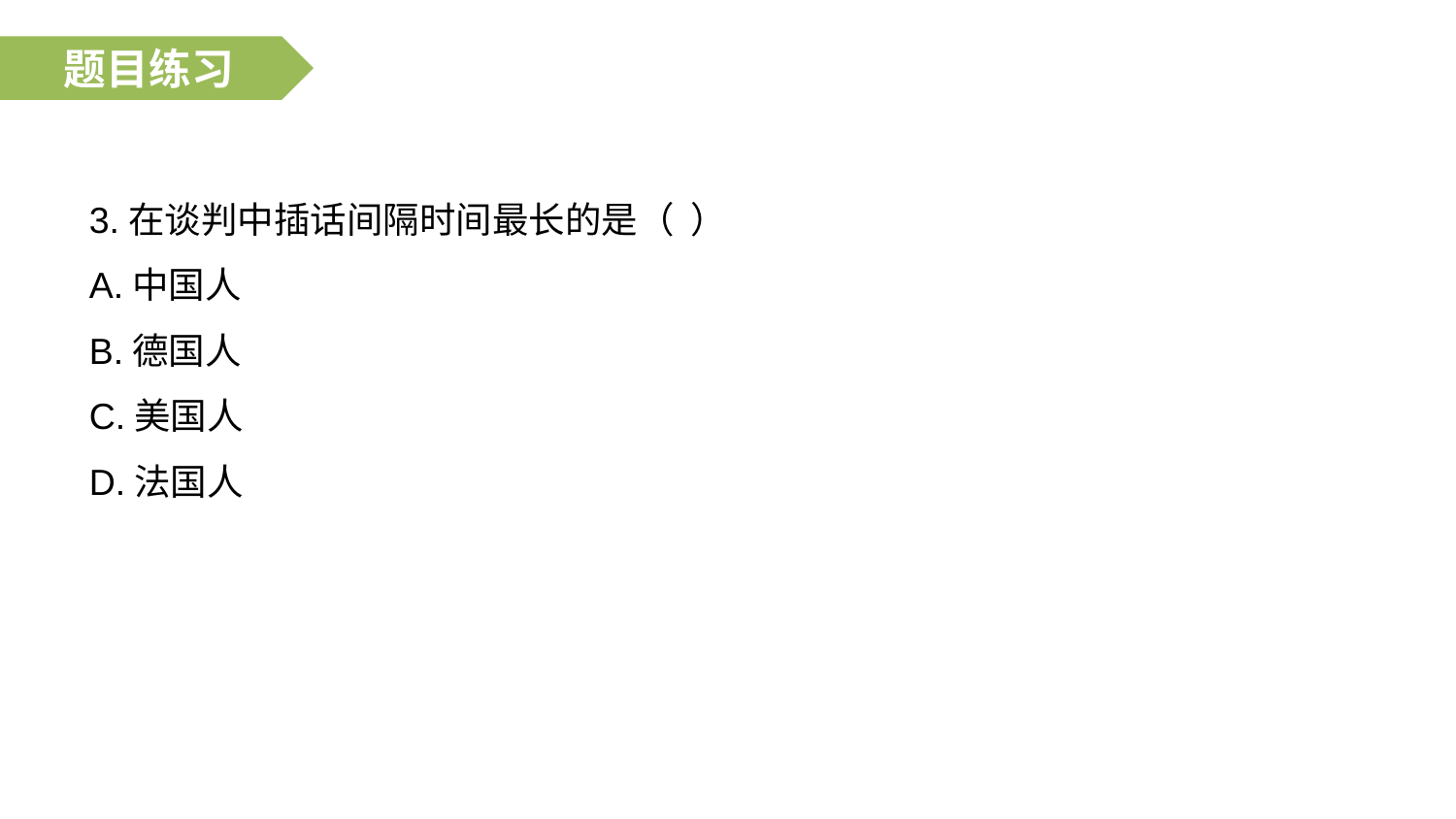

题目练习
3.在谈判中插话间隔时间最长的是（  ）
A.中国人
B.德国人
C.美国人
D.法国人